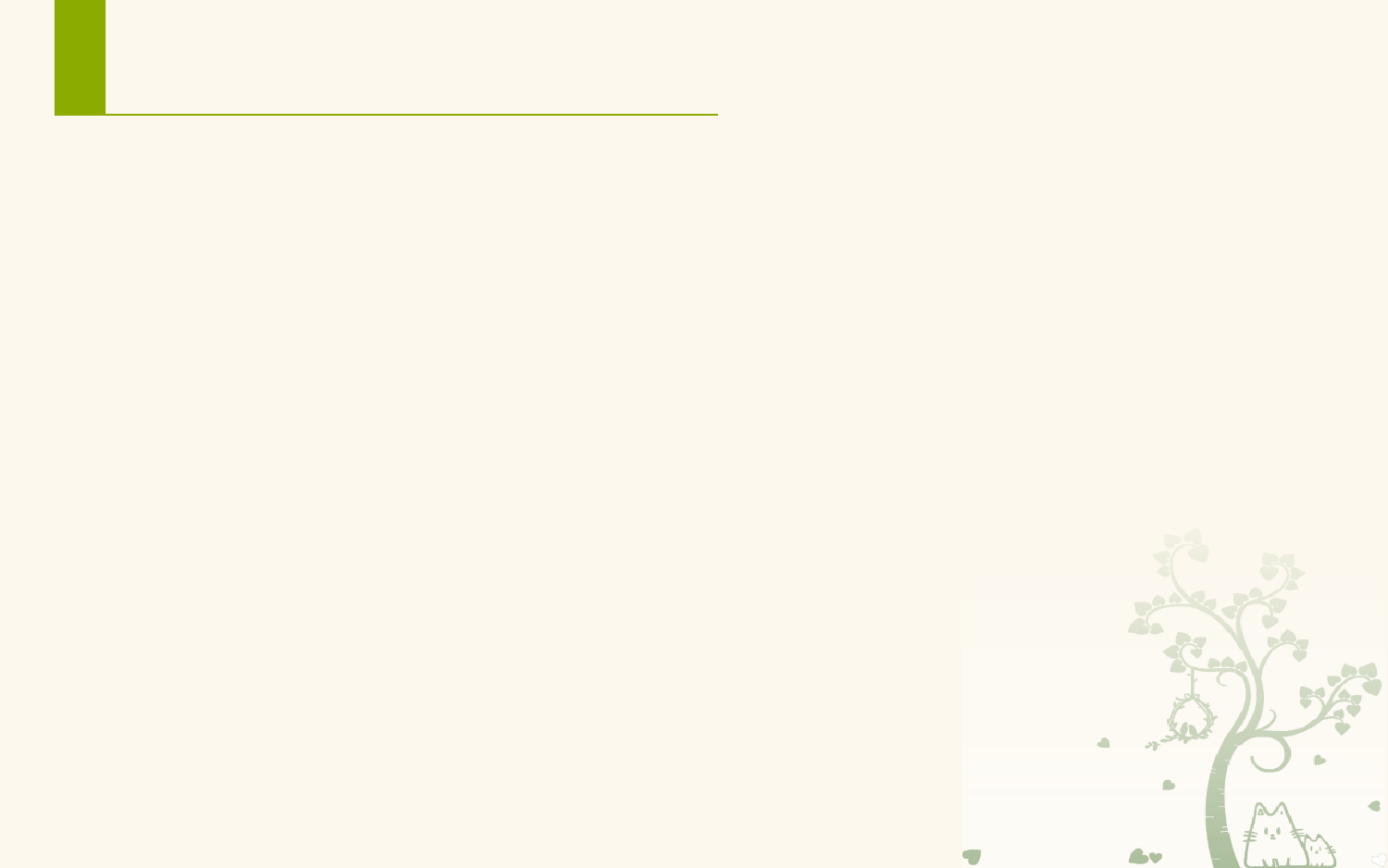

# 4.2 Selector
实现更复杂的效果，Selector 联合 shape 。
drawable/button_color.xml